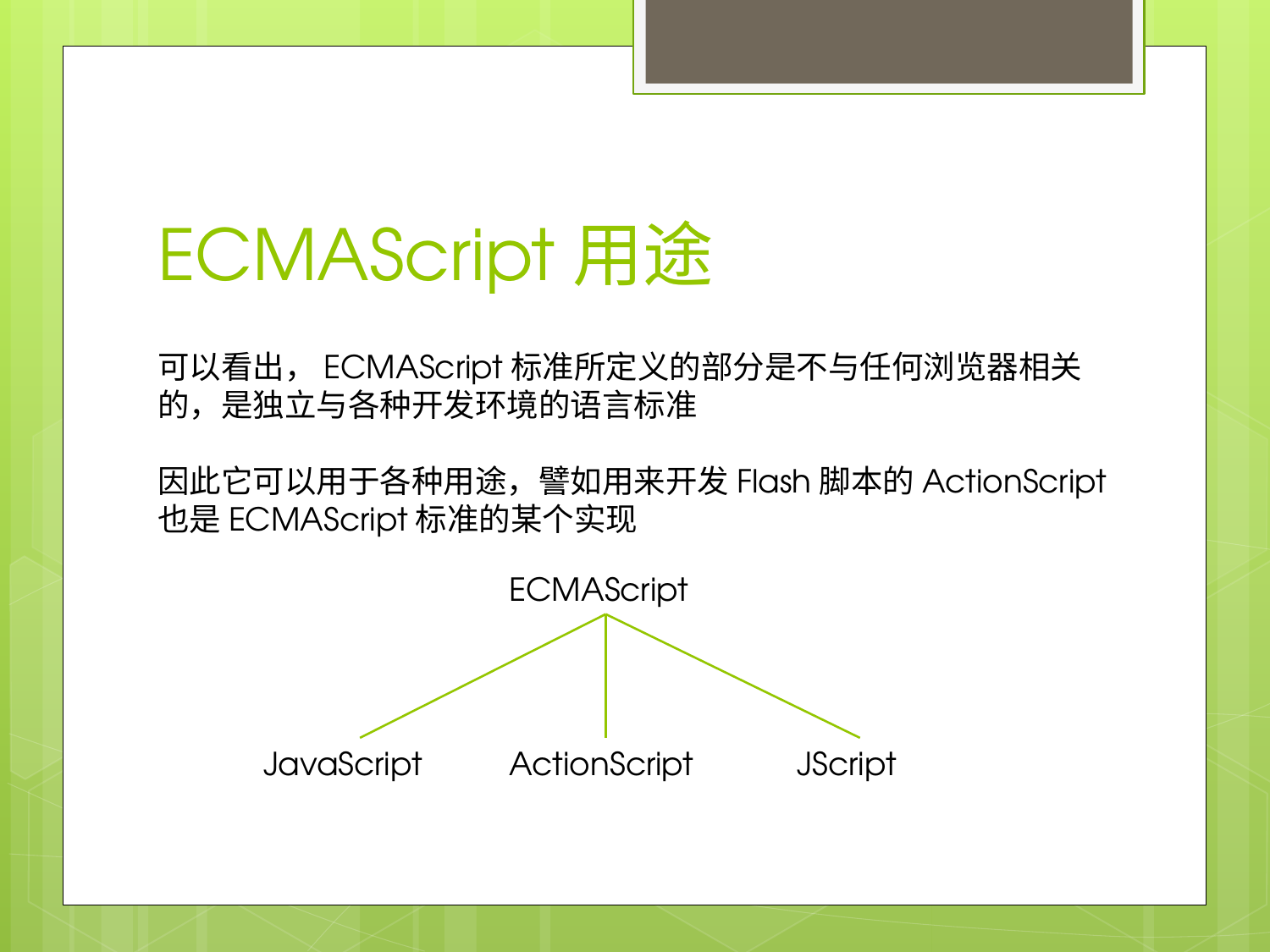

# ECMAScript用途
可以看出，ECMAScript标准所定义的部分是不与任何浏览器相关的，是独立与各种开发环境的语言标准

因此它可以用于各种用途，譬如用来开发Flash脚本的ActionScript也是ECMAScript标准的某个实现
ECMAScript
JavaScript
ActionScript
JScript